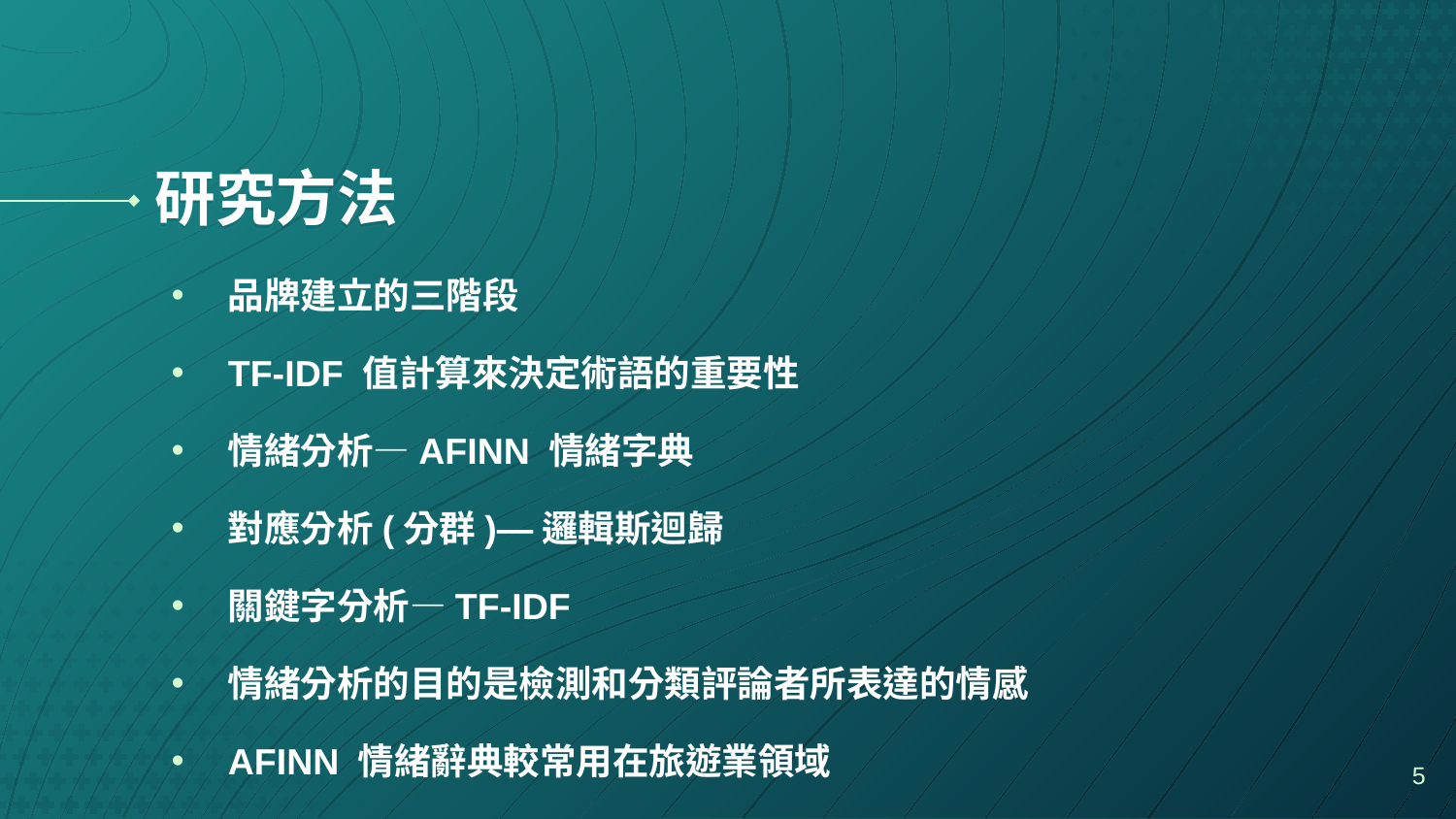

# 研究方法
品牌建立的三階段
TF-IDF 值計算來決定術語的重要性
情緒分析—AFINN 情緒字典
對應分析(分群)—邏輯斯迴歸
關鍵字分析—TF-IDF
情緒分析的目的是檢測和分類評論者所表達的情感
AFINN 情緒辭典較常用在旅遊業領域
5